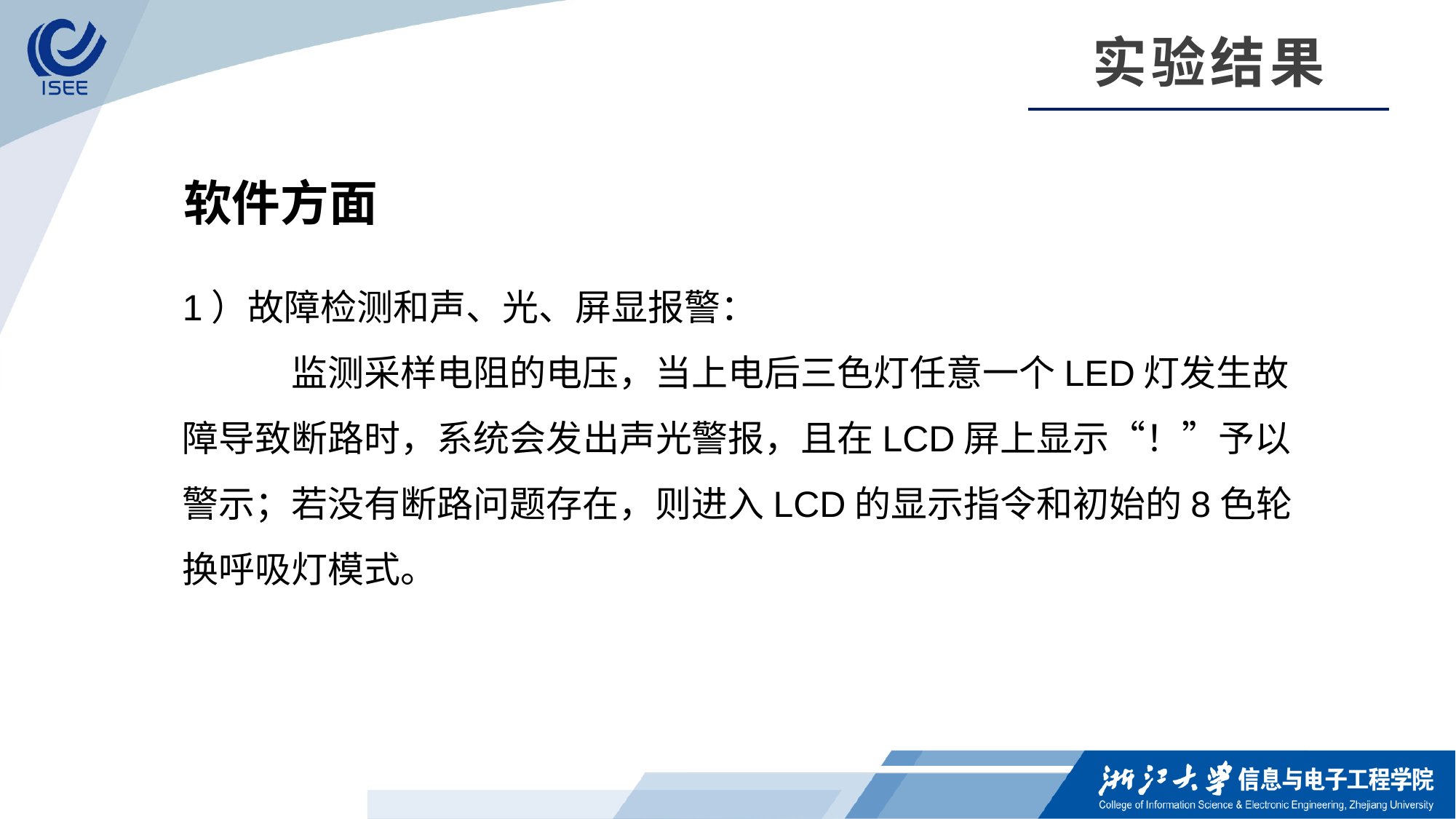

实验结果
软件方面
1）故障检测和声、光、屏显报警：
	监测采样电阻的电压，当上电后三色灯任意一个LED灯发生故障导致断路时，系统会发出声光警报，且在LCD屏上显示“！”予以警示；若没有断路问题存在，则进入LCD的显示指令和初始的8色轮换呼吸灯模式。